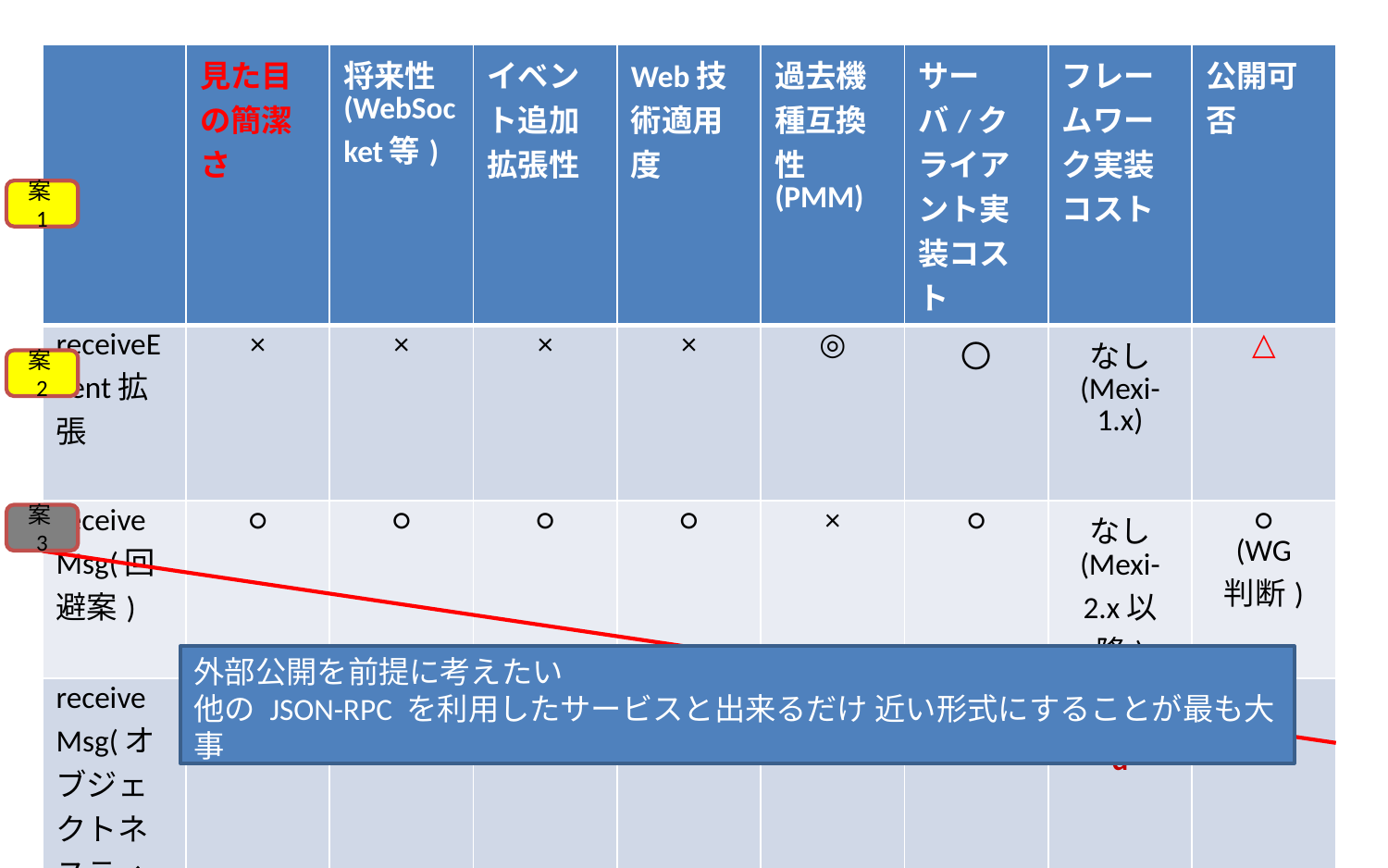

|  | 見た目の簡潔さ | 将来性(WebSocket等) | イベント追加拡張性 | Web技術適用度 | 過去機種互換性(PMM) | サーバ/クライアント実装コスト | フレームワーク実装コスト | 公開可否 |
| --- | --- | --- | --- | --- | --- | --- | --- | --- |
| receiveEvent拡張 | × | × | × | × | ◎ | 〇 | なし (Mexi-1.x) | △ |
| receiveMsg(回避案) | ○ | ○ | ○ | ○ | × | ○ | なし (Mexi-2.x以降) | ○ (WG 判断) |
| receiveMsg(オブジェクトネスティング) | ◎ | ◎ | ◎ | ◎ | × | △ | Not Scheduled | ◎ |
案1
案2
案3
外部公開を前提に考えたい
他の JSON-RPC を利用したサービスと出来るだけ 近い形式にすることが最も大事